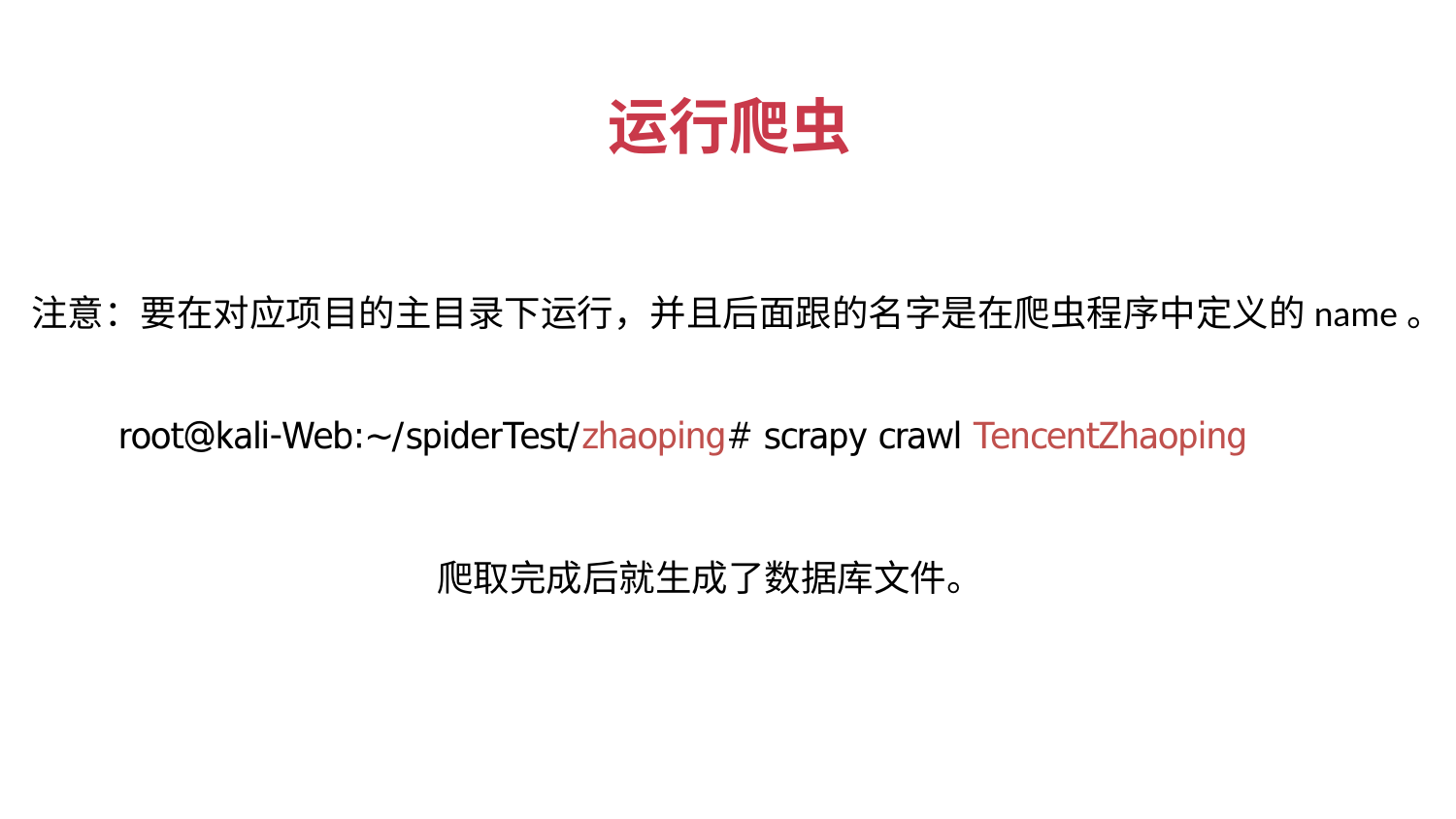

运行爬虫
注意：要在对应项目的主目录下运行，并且后面跟的名字是在爬虫程序中定义的name。
root@kali-Web:~/spiderTest/zhaoping# scrapy crawl TencentZhaoping
爬取完成后就生成了数据库文件。